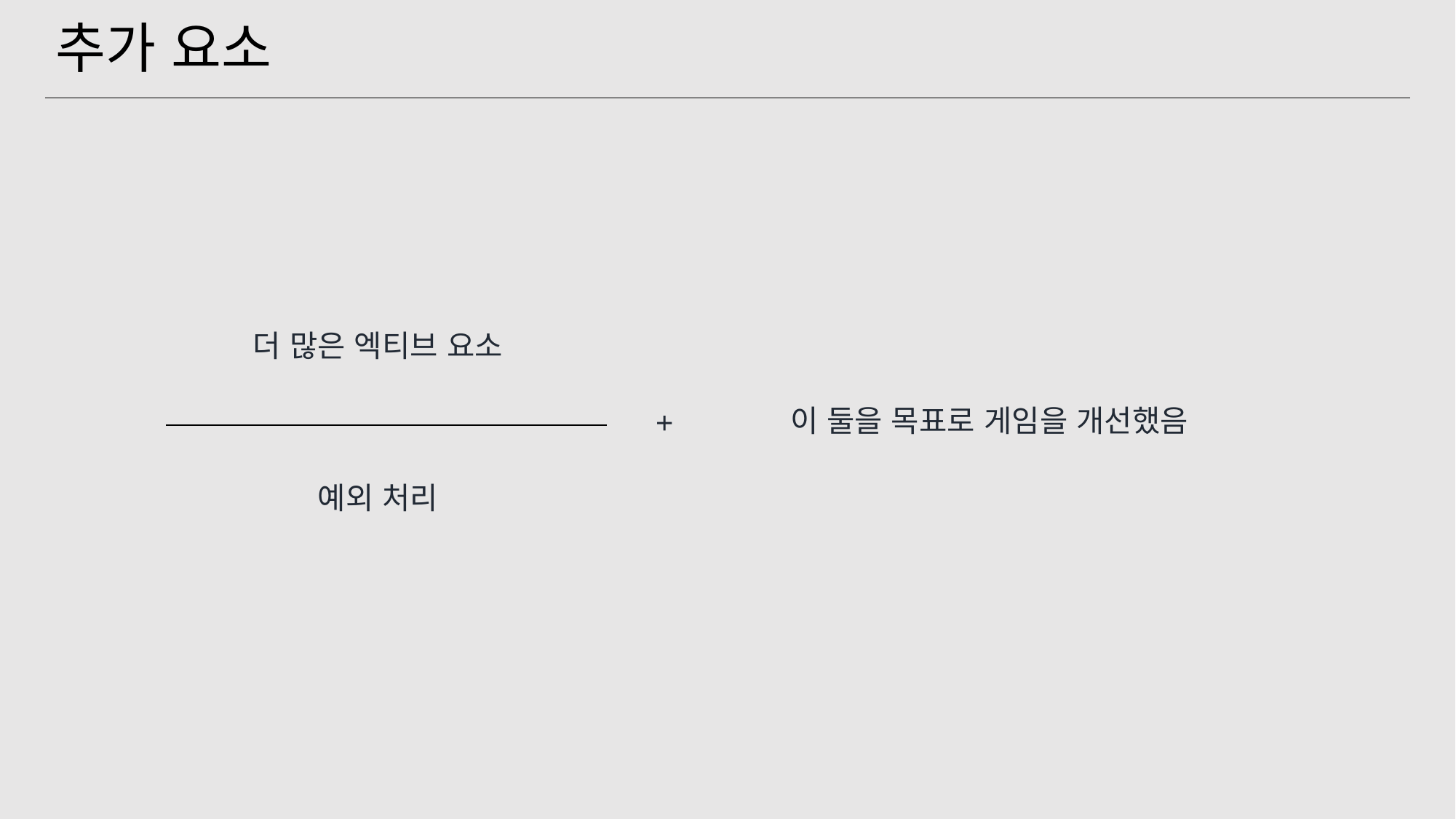

추가 요소
더 많은 엑티브 요소
이 둘을 목표로 게임을 개선했음
+
예외 처리